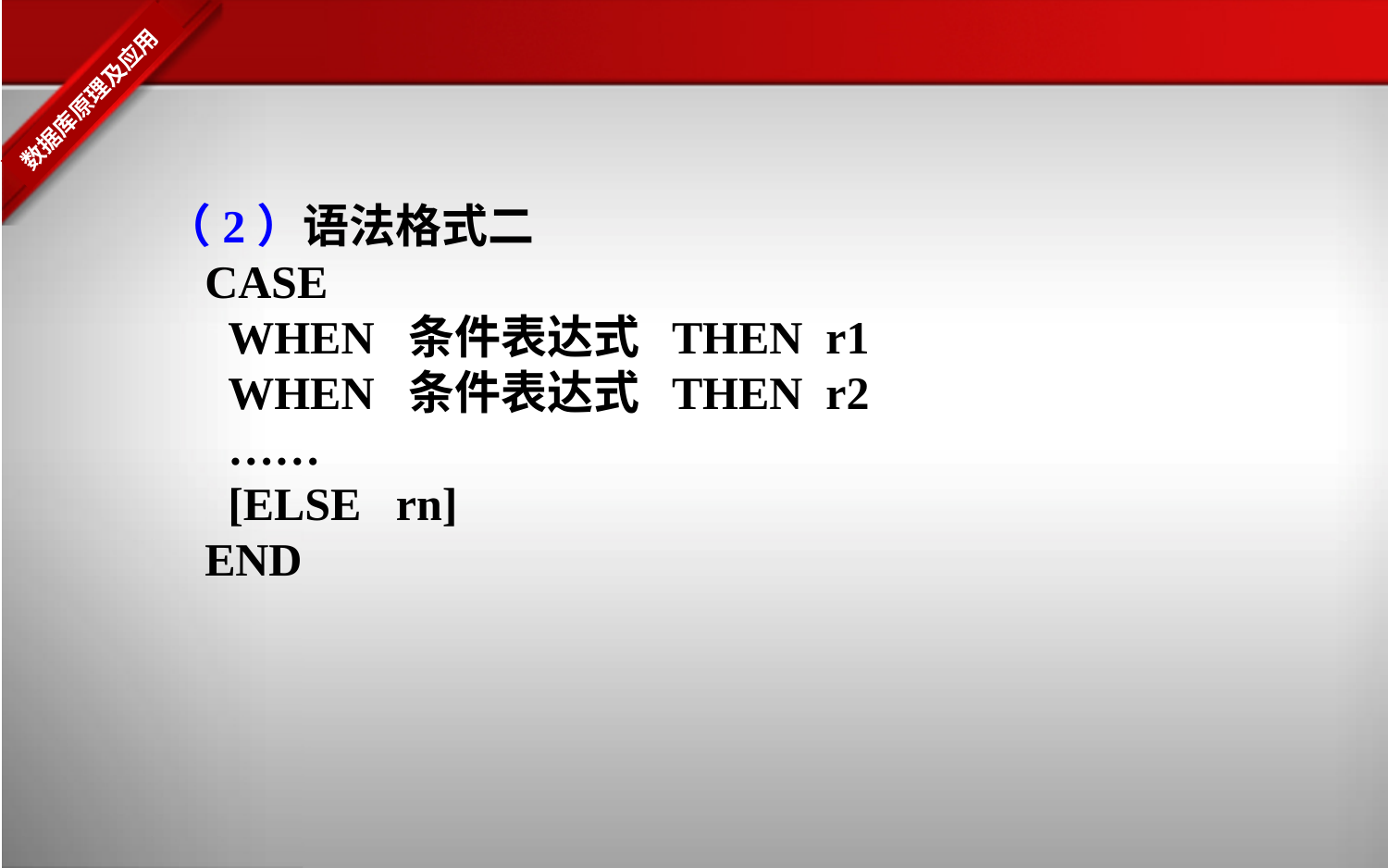

（2）语法格式二
CASE
  WHEN  条件表达式  THEN  r1
  WHEN  条件表达式  THEN  r2
  ……
  [ELSE   rn]
END